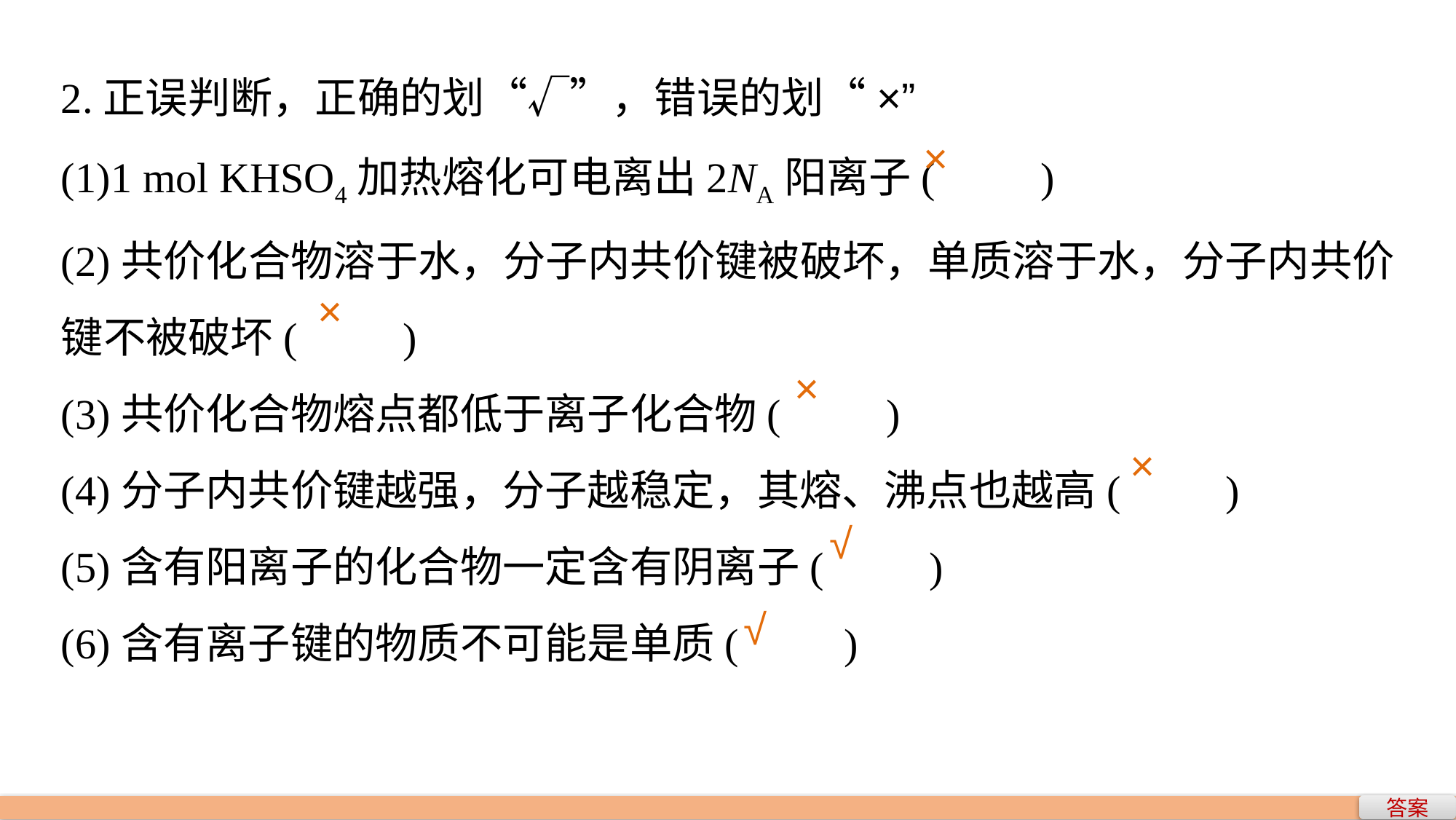

2.正误判断，正确的划“√”，错误的划“×”
(1)1 mol KHSO4加热熔化可电离出2NA阳离子(　　)
(2)共价化合物溶于水，分子内共价键被破坏，单质溶于水，分子内共价键不被破坏(　　)
(3)共价化合物熔点都低于离子化合物(　　)
(4)分子内共价键越强，分子越稳定，其熔、沸点也越高(　　)
(5)含有阳离子的化合物一定含有阴离子(　　)
(6)含有离子键的物质不可能是单质(　　)
×
×
×
×
√
√
答案